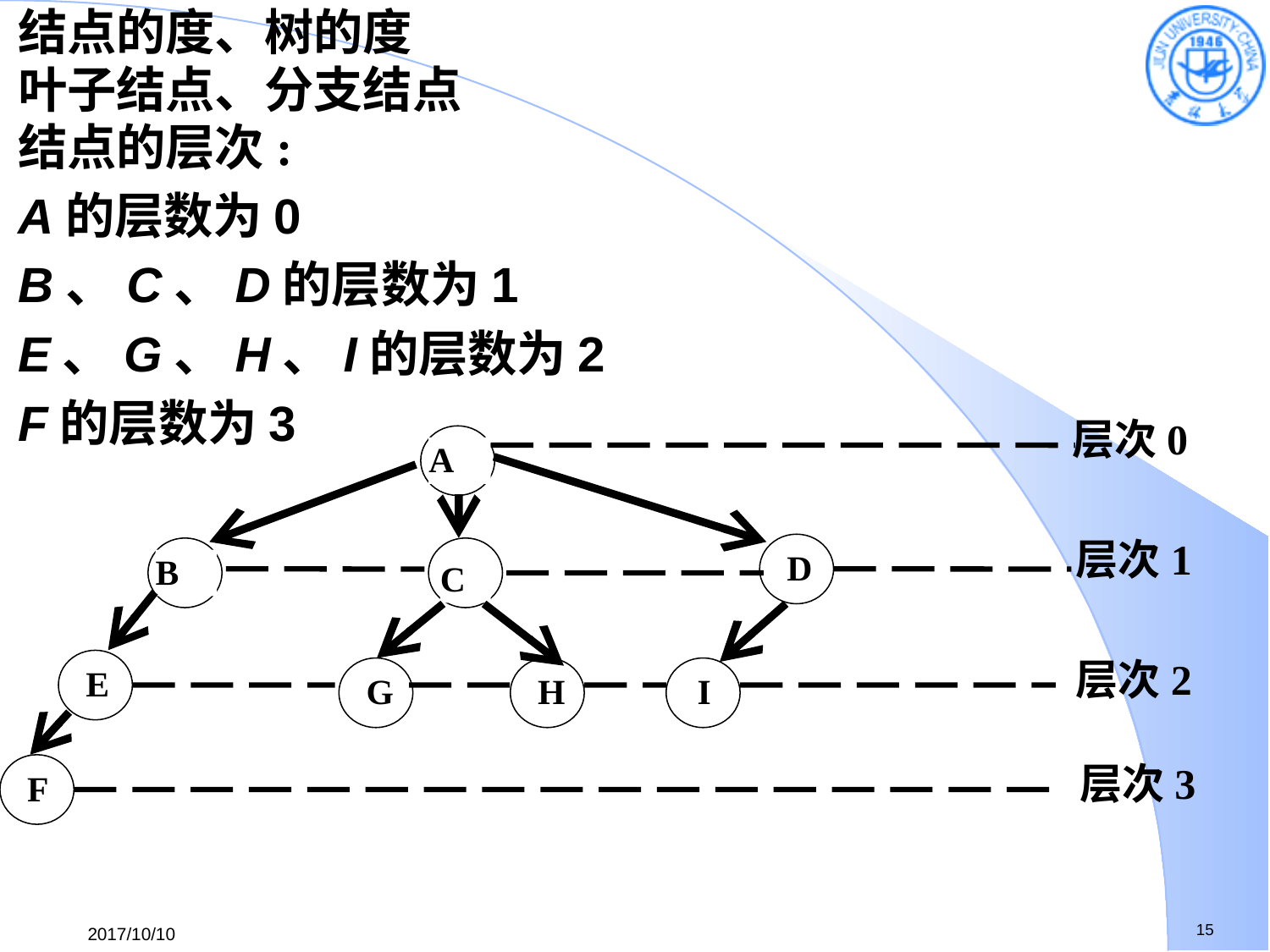

结点的度、树的度
叶子结点、分支结点
结点的层次:
A的层数为0
B、C、D的层数为1
E、G、H、I的层数为2
F的层数为3
层次0

层次1

层次2

层次3

A

D

B

C

E

G

H

I

F